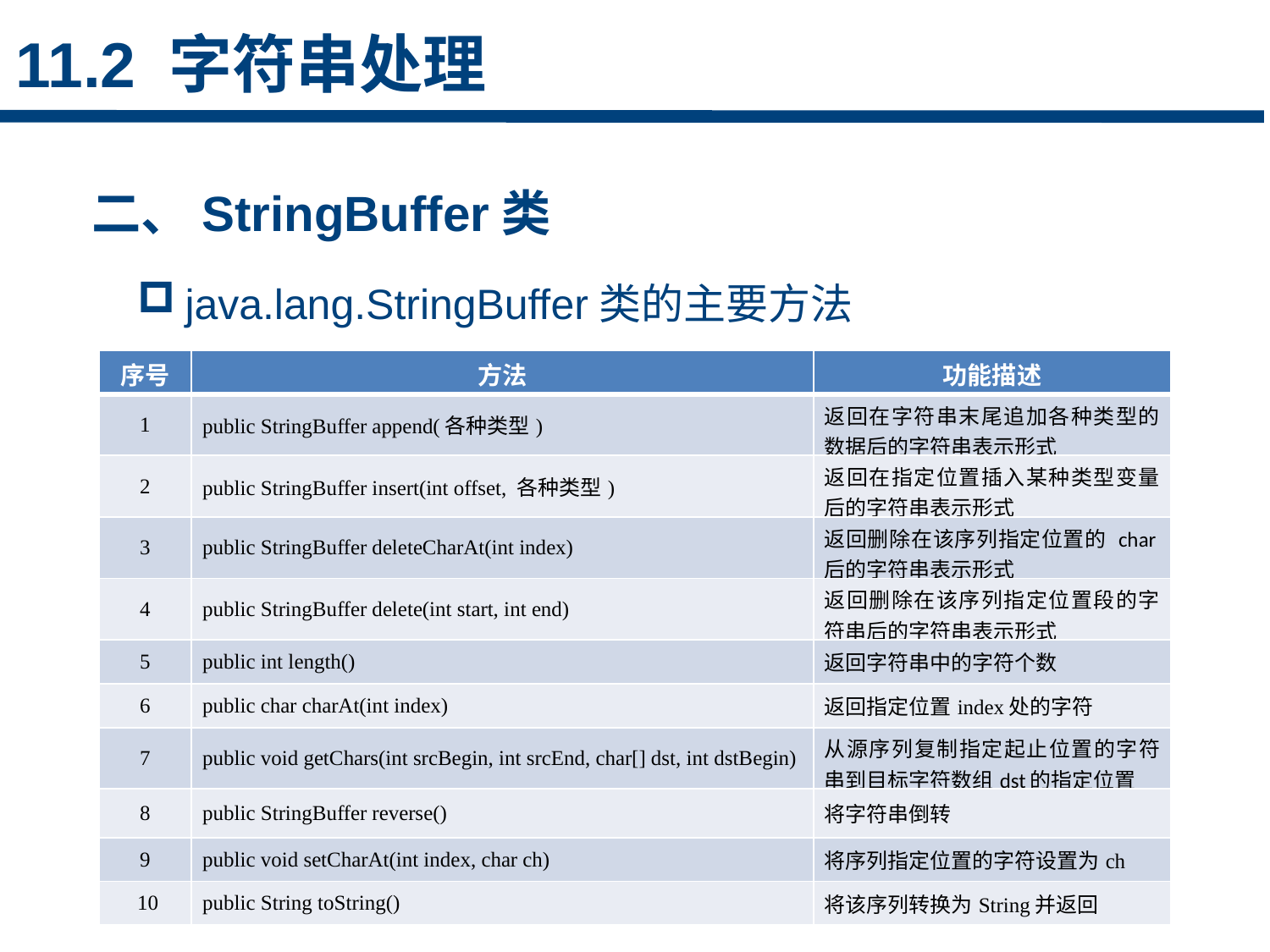

11.2 字符串处理
二、StringBuffer类
java.lang.StringBuffer类的主要方法
点击添加文本
| 序号 | 方法 | 功能描述 |
| --- | --- | --- |
| 1 | public StringBuffer append(各种类型) | 返回在字符串末尾追加各种类型的数据后的字符串表示形式 |
| 2 | public StringBuffer insert(int offset, 各种类型) | 返回在指定位置插入某种类型变量后的字符串表示形式 |
| 3 | public StringBuffer deleteCharAt(int index) | 返回删除在该序列指定位置的 char后的字符串表示形式 |
| 4 | public StringBuffer delete(int start, int end) | 返回删除在该序列指定位置段的字符串后的字符串表示形式 |
| 5 | public int length() | 返回字符串中的字符个数 |
| 6 | public char charAt(int index) | 返回指定位置index处的字符 |
| 7 | public void getChars(int srcBegin, int srcEnd, char[] dst, int dstBegin) | 从源序列复制指定起止位置的字符串到目标字符数组dst的指定位置 |
| 8 | public StringBuffer reverse() | 将字符串倒转 |
| 9 | public void setCharAt(int index, char ch) | 将序列指定位置的字符设置为ch |
| 10 | public String toString() | 将该序列转换为String并返回 |
点击添加文本
点击添加文本
点击添加文本